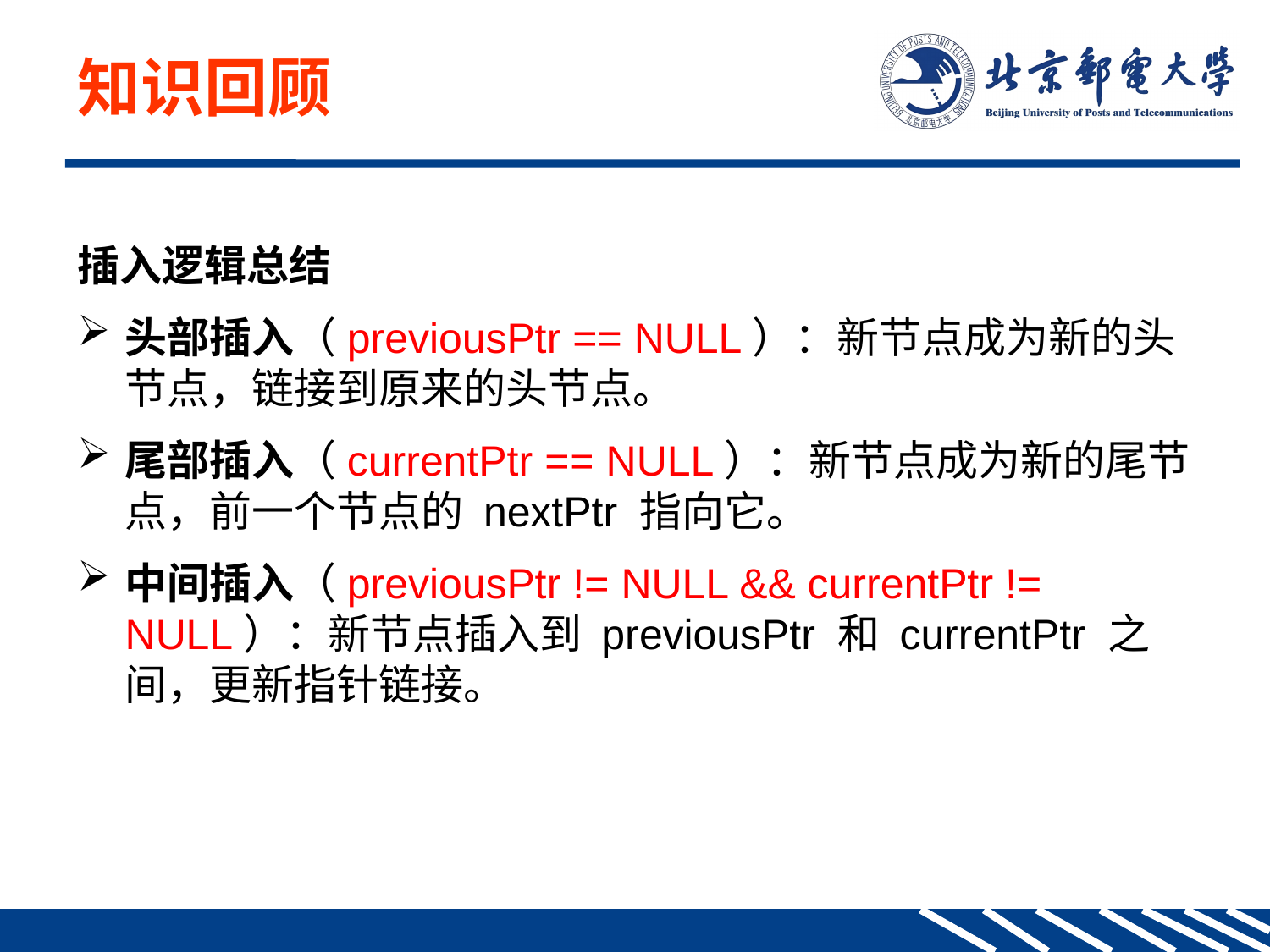

知识回顾
插入逻辑总结
头部插入（previousPtr == NULL）：新节点成为新的头节点，链接到原来的头节点。
尾部插入（currentPtr == NULL）：新节点成为新的尾节点，前一个节点的 nextPtr 指向它。
中间插入（previousPtr != NULL && currentPtr != NULL）：新节点插入到 previousPtr 和 currentPtr 之间，更新指针链接。